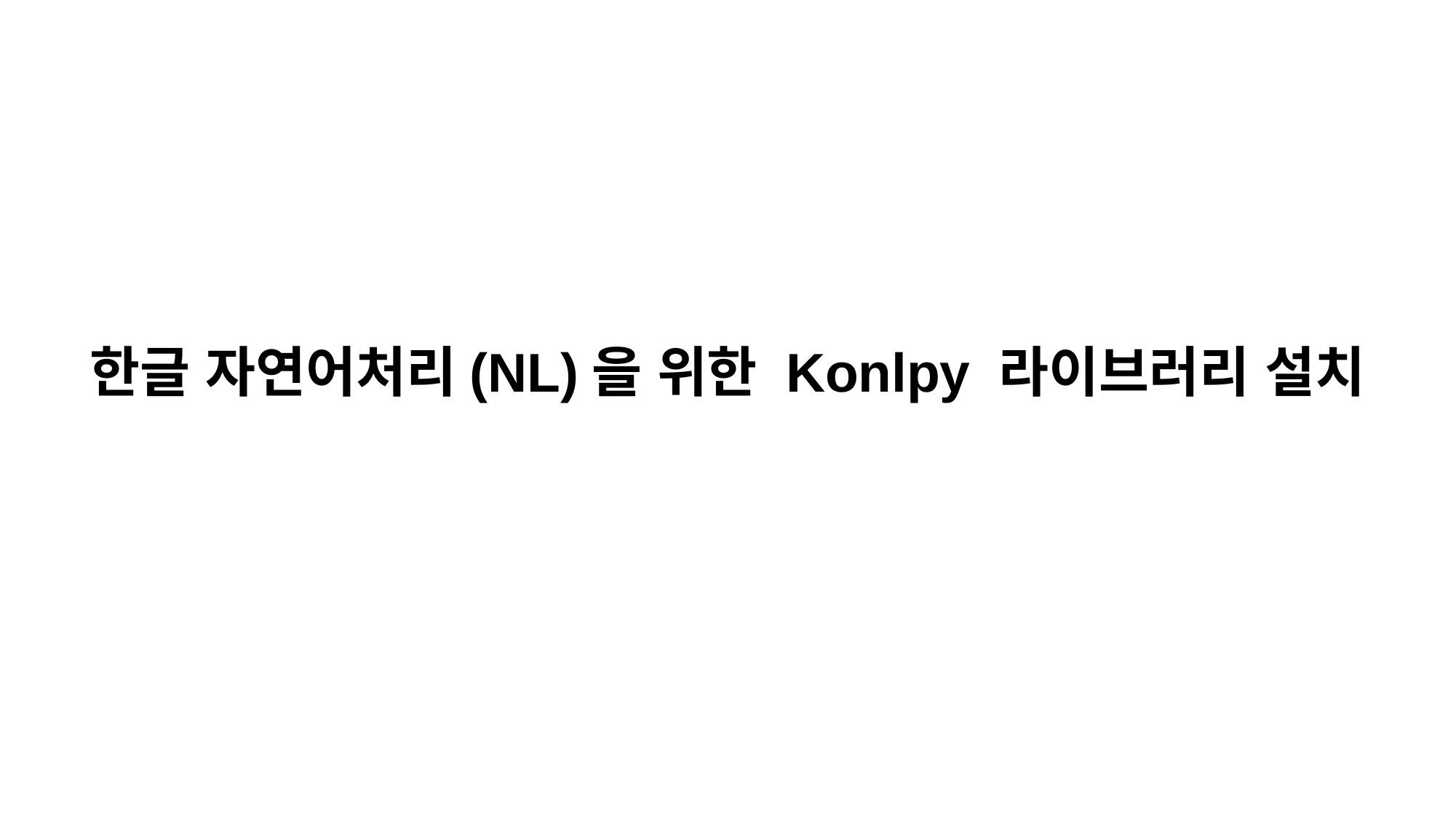

# 한글 자연어처리(NL)을 위한 Konlpy 라이브러리 설치